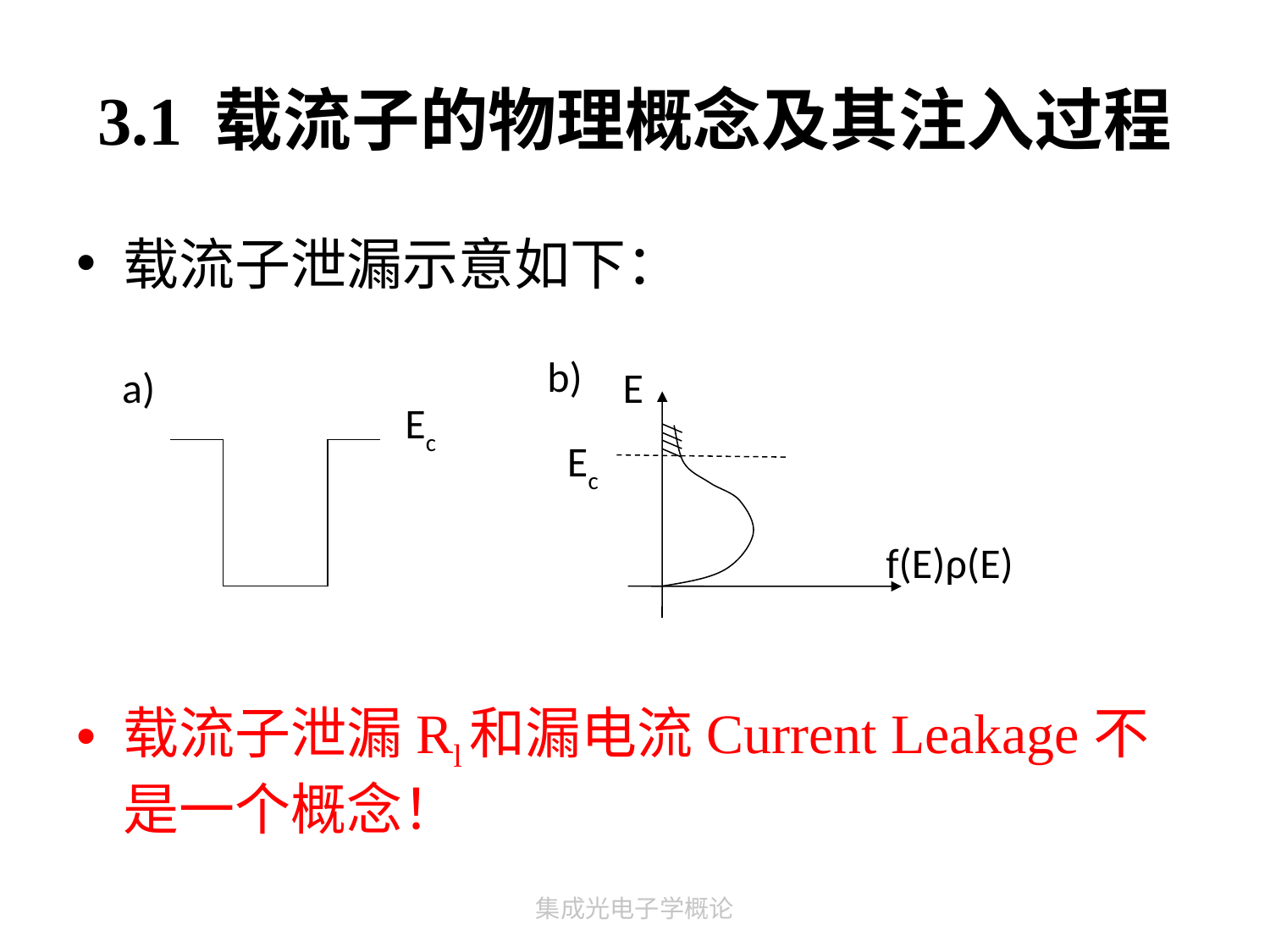

# 3.1 载流子的物理概念及其注入过程
载流子泄漏示意如下：

载流子泄漏Rl和漏电流Current Leakage不是一个概念！

 b)
 a)
 E

 Ec

 Ec

 f(E)ρ(E)

集成光电子学概论
5